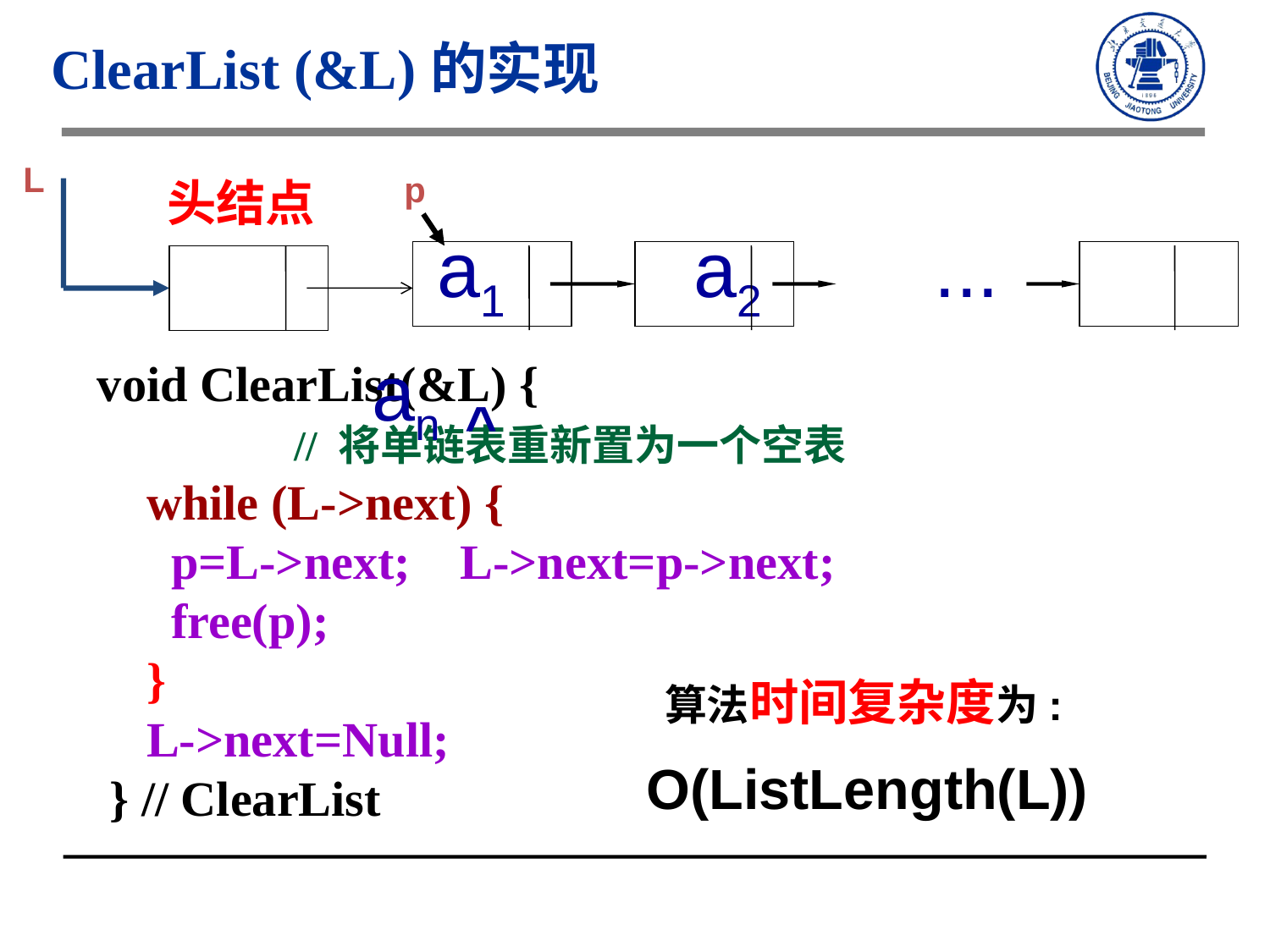

ClearList (&L)的实现
L
p
头结点

   a1          a2        ...         an  ^

void ClearList(&L) {
                // 将单链表重新置为一个空表
    while (L->next) {
      p=L->next;    L->next=p->next;
      free(p);
    }
    L->next=Null;
 } // ClearList
算法时间复杂度为:
O(ListLength(L))